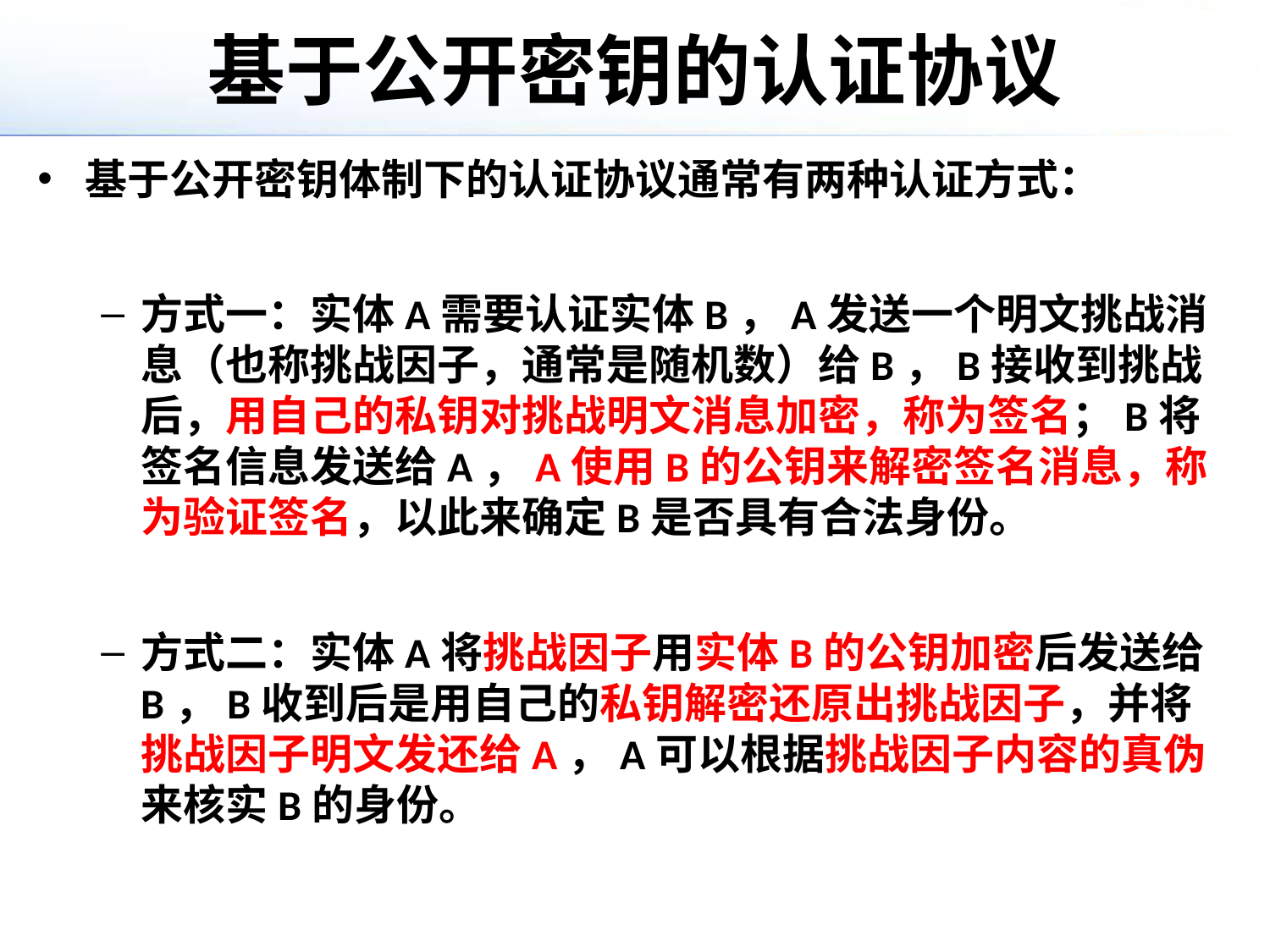

# 基于公开密钥的认证协议
基于公开密钥体制下的认证协议通常有两种认证方式：

方式一：实体A需要认证实体B，A发送一个明文挑战消息（也称挑战因子，通常是随机数）给B，B接收到挑战后，用自己的私钥对挑战明文消息加密，称为签名；B将签名信息发送给A，A使用B的公钥来解密签名消息，称为验证签名，以此来确定B是否具有合法身份。

方式二：实体A将挑战因子用实体B的公钥加密后发送给B，B收到后是用自己的私钥解密还原出挑战因子，并将挑战因子明文发还给A，A可以根据挑战因子内容的真伪来核实B的身份。